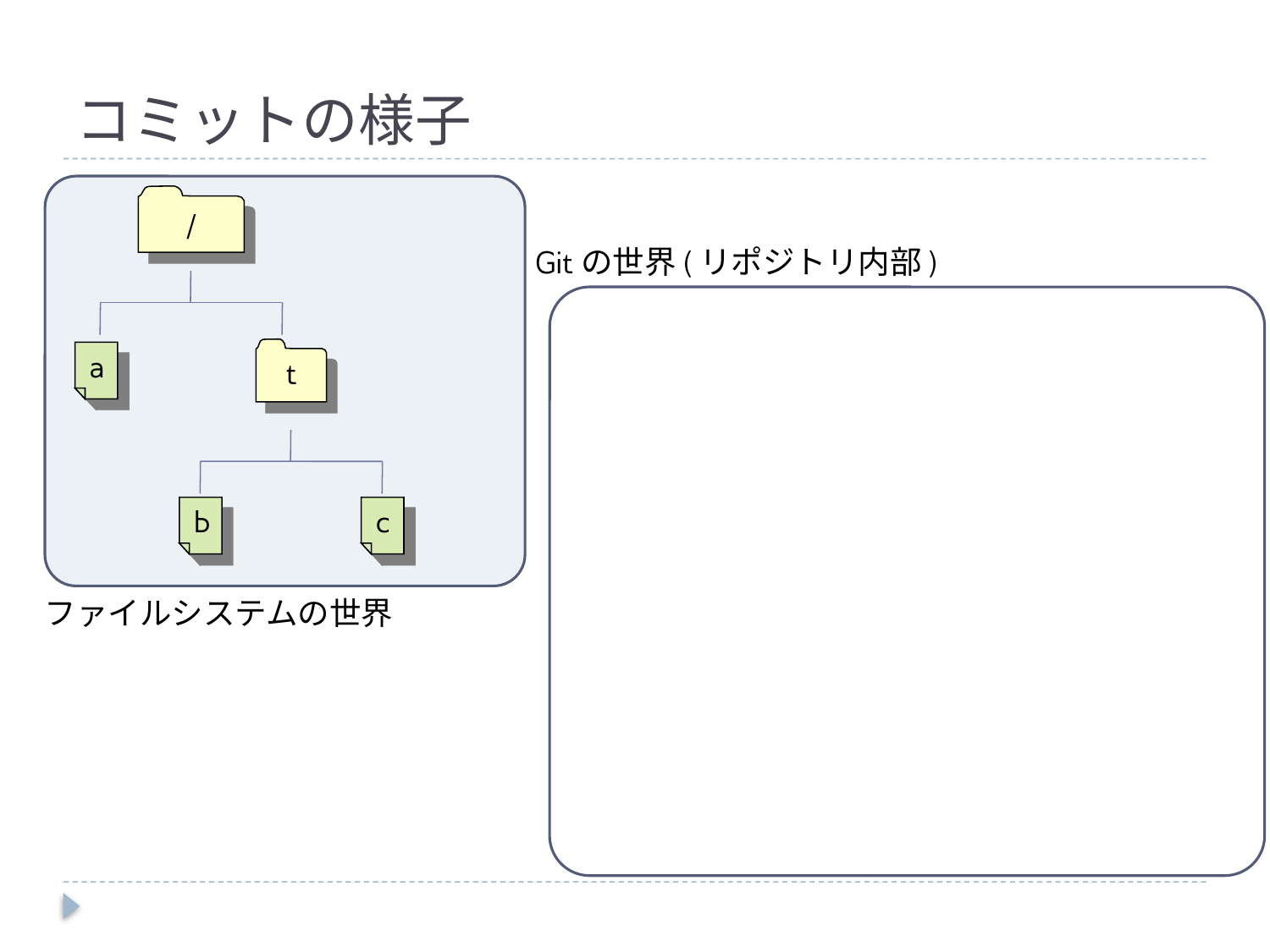

# コミットの様子

/
t
a
b
c
Gitの世界(リポジトリ内部)

ファイルシステムの世界